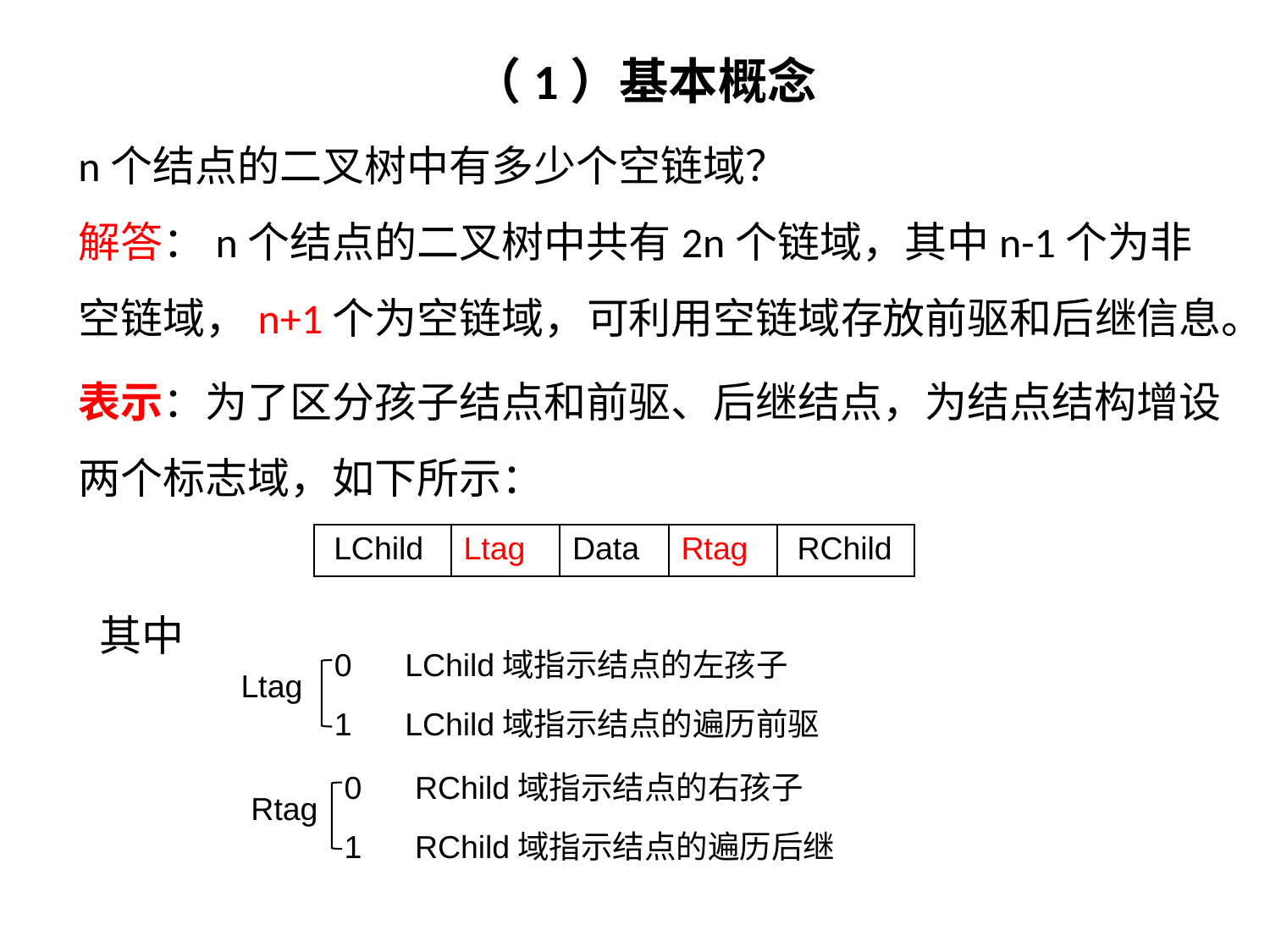

（1）基本概念
n个结点的二叉树中有多少个空链域？
解答：n个结点的二叉树中共有2n个链域，其中n-1个为非空链域，n+1个为空链域，可利用空链域存放前驱和后继信息。

表示：为了区分孩子结点和前驱、后继结点，为结点结构增设两个标志域，如下所示：
| LChild |
| --- |
| RChild |
| --- |
| Ltag |
| --- |
| Data |
| --- |
| Rtag |
| --- |
其中
0      LChild域指示结点的左孩子
Ltag

1      LChild域指示结点的遍历前驱
0      RChild域指示结点的右孩子
Rtag

1      RChild域指示结点的遍历后继
29